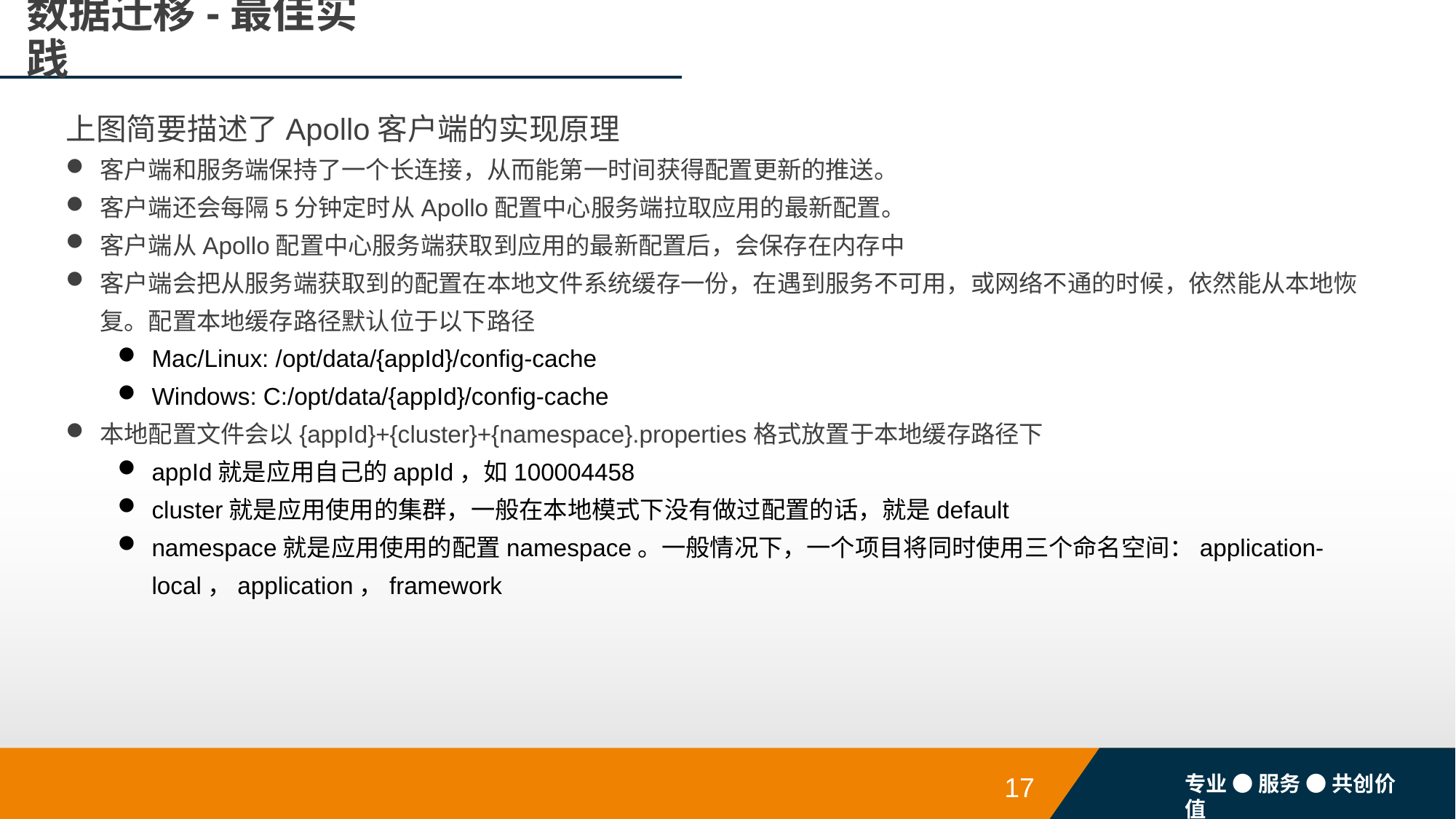

# 数据迁移-最佳实践
上图简要描述了Apollo客户端的实现原理
客户端和服务端保持了一个长连接，从而能第一时间获得配置更新的推送。
客户端还会每隔5分钟定时从Apollo配置中心服务端拉取应用的最新配置。
客户端从Apollo配置中心服务端获取到应用的最新配置后，会保存在内存中
客户端会把从服务端获取到的配置在本地文件系统缓存一份，在遇到服务不可用，或网络不通的时候，依然能从本地恢复。配置本地缓存路径默认位于以下路径
Mac/Linux: /opt/data/{appId}/config-cache
Windows: C:/opt/data/{appId}/config-cache
本地配置文件会以{appId}+{cluster}+{namespace}.properties格式放置于本地缓存路径下
appId就是应用自己的appId，如100004458
cluster就是应用使用的集群，一般在本地模式下没有做过配置的话，就是default
namespace就是应用使用的配置namespace。一般情况下，一个项目将同时使用三个命名空间：application-local，application，framework